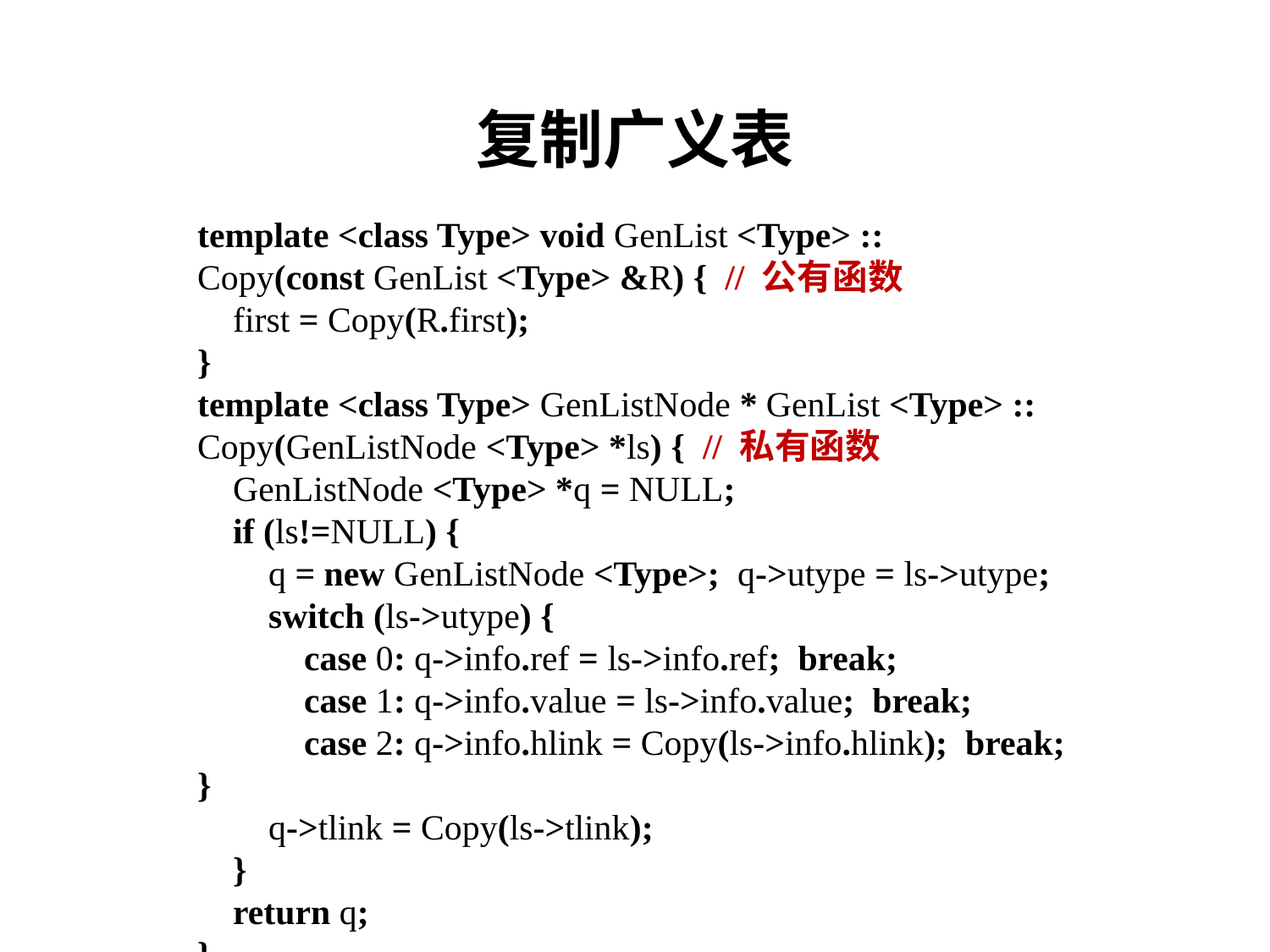

# 复制广义表
template <class Type> void GenList <Type> ::
Copy(const GenList <Type> &R) {  // 公有函数
    first = Copy(R.first);
}
template <class Type> GenListNode * GenList <Type> ::
Copy(GenListNode <Type> *ls) {  // 私有函数
    GenListNode <Type> *q = NULL;
    if (ls!=NULL) {
        q = new GenListNode <Type>;  q->utype = ls->utype;
        switch (ls->utype) {
            case 0: q->info.ref = ls->info.ref;  break;
            case 1: q->info.value = ls->info.value;  break;
            case 2: q->info.hlink = Copy(ls->info.hlink);  break; }
        q->tlink = Copy(ls->tlink);
    }
    return q;
}